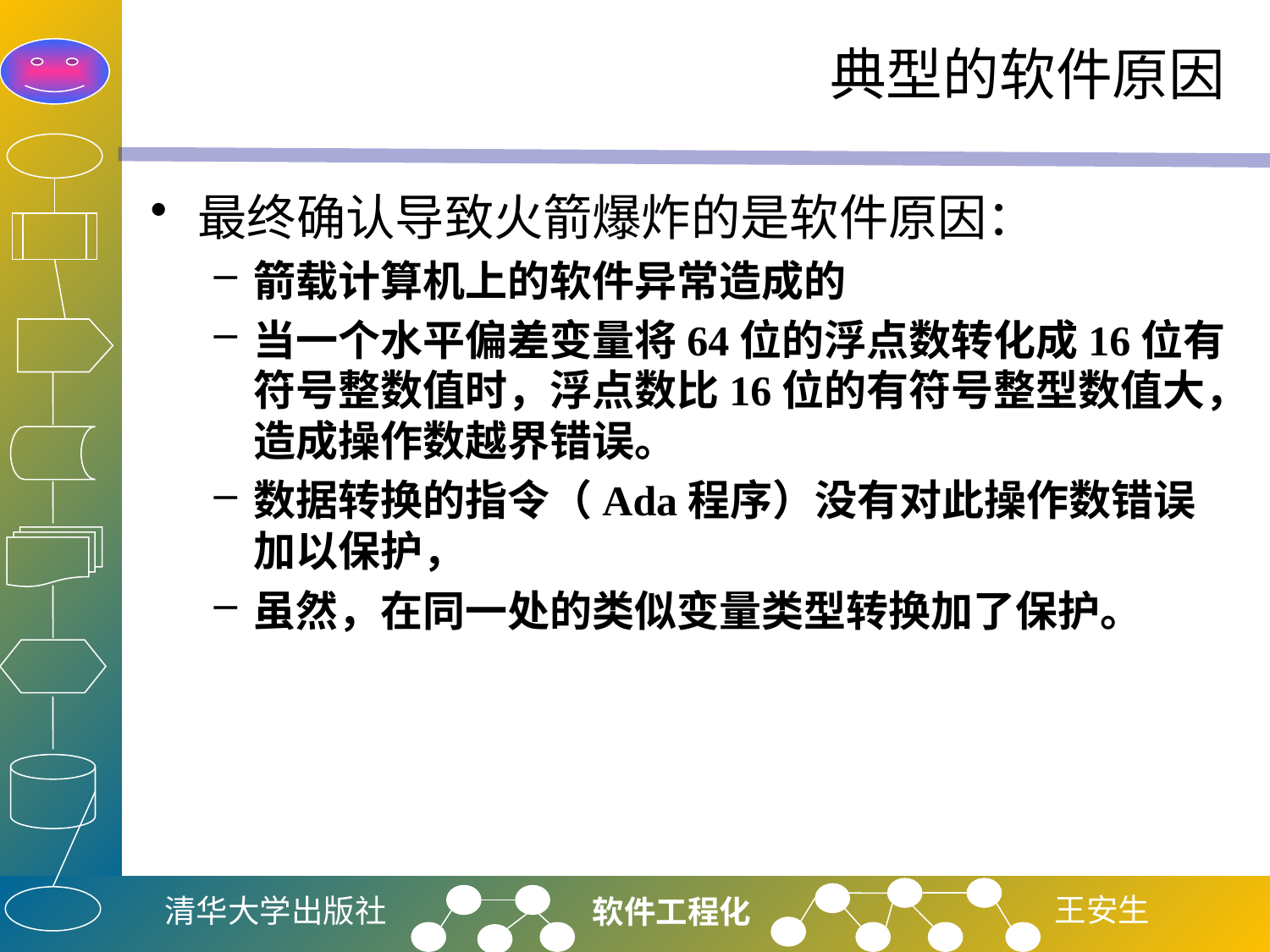

# 典型的软件原因
最终确认导致火箭爆炸的是软件原因：
箭载计算机上的软件异常造成的
当一个水平偏差变量将64位的浮点数转化成16位有符号整数值时，浮点数比16位的有符号整型数值大，造成操作数越界错误。
数据转换的指令（Ada程序）没有对此操作数错误加以保护，
虽然，在同一处的类似变量类型转换加了保护。